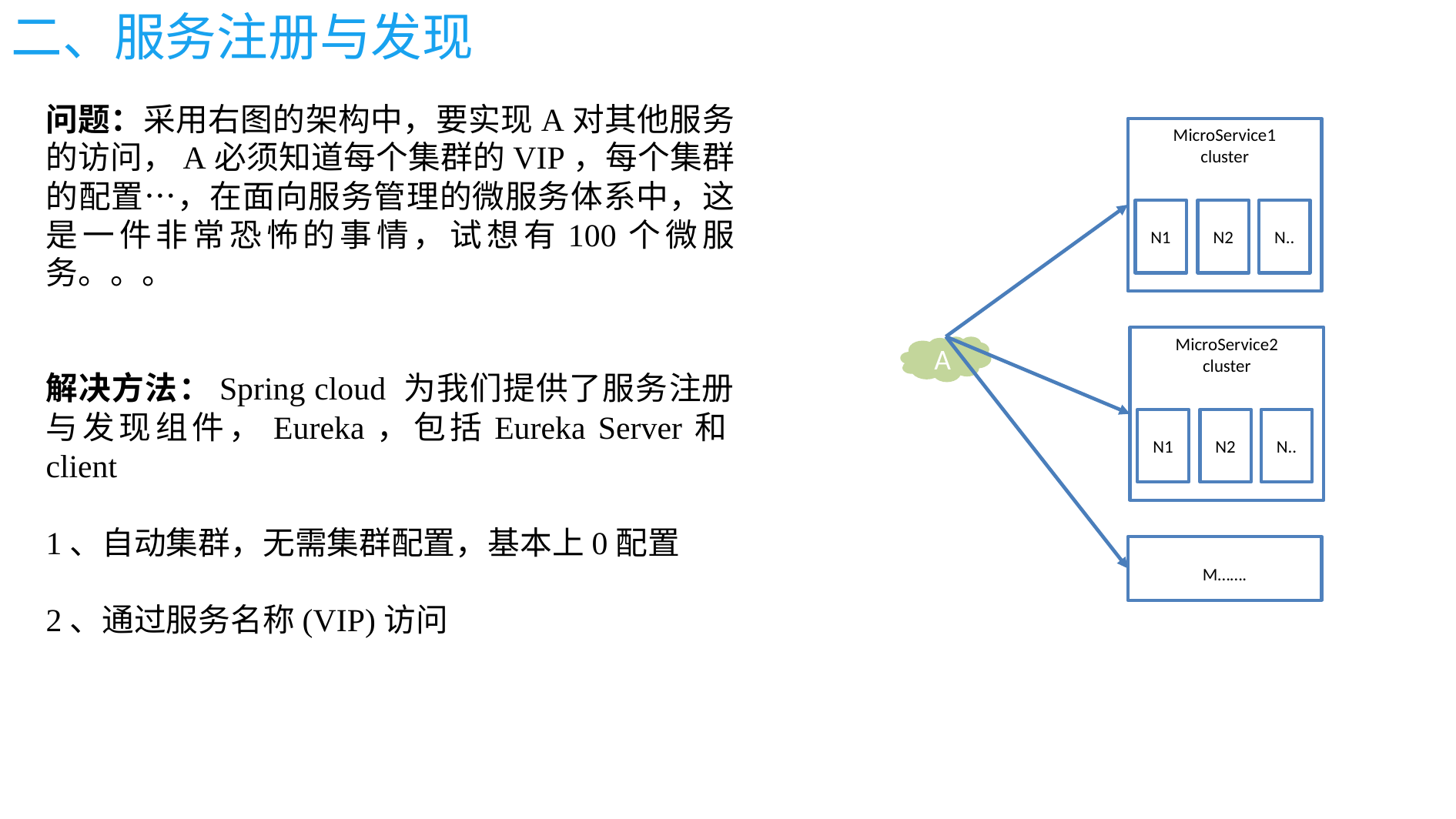

# 二、服务注册与发现
问题：采用右图的架构中，要实现A对其他服务的访问，A必须知道每个集群的VIP，每个集群的配置…，在面向服务管理的微服务体系中，这是一件非常恐怖的事情，试想有100个微服务。。。

解决方法：Spring cloud 为我们提供了服务注册与发现组件，Eureka，包括Eureka Server和client

1、自动集群，无需集群配置，基本上0配置

2、通过服务名称(VIP)访问

MicroService1
cluster
N1
N2
N..
MicroService2
cluster
N1
N2
N..
A

M…….